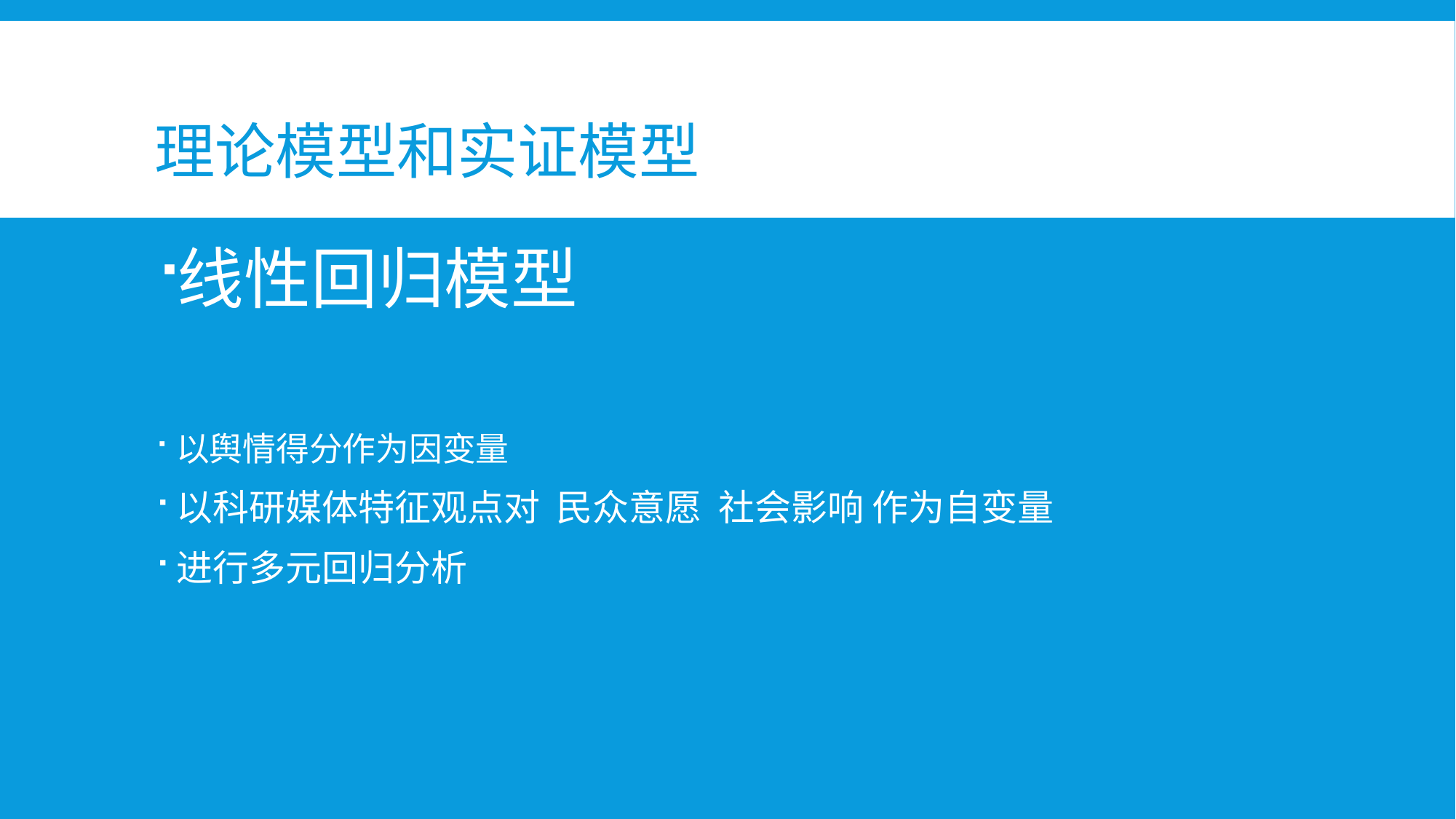

# 理论模型和实证模型
线性回归模型

以舆情得分作为因变量
以科研媒体特征观点对  民众意愿  社会影响 作为自变量
进行多元回归分析